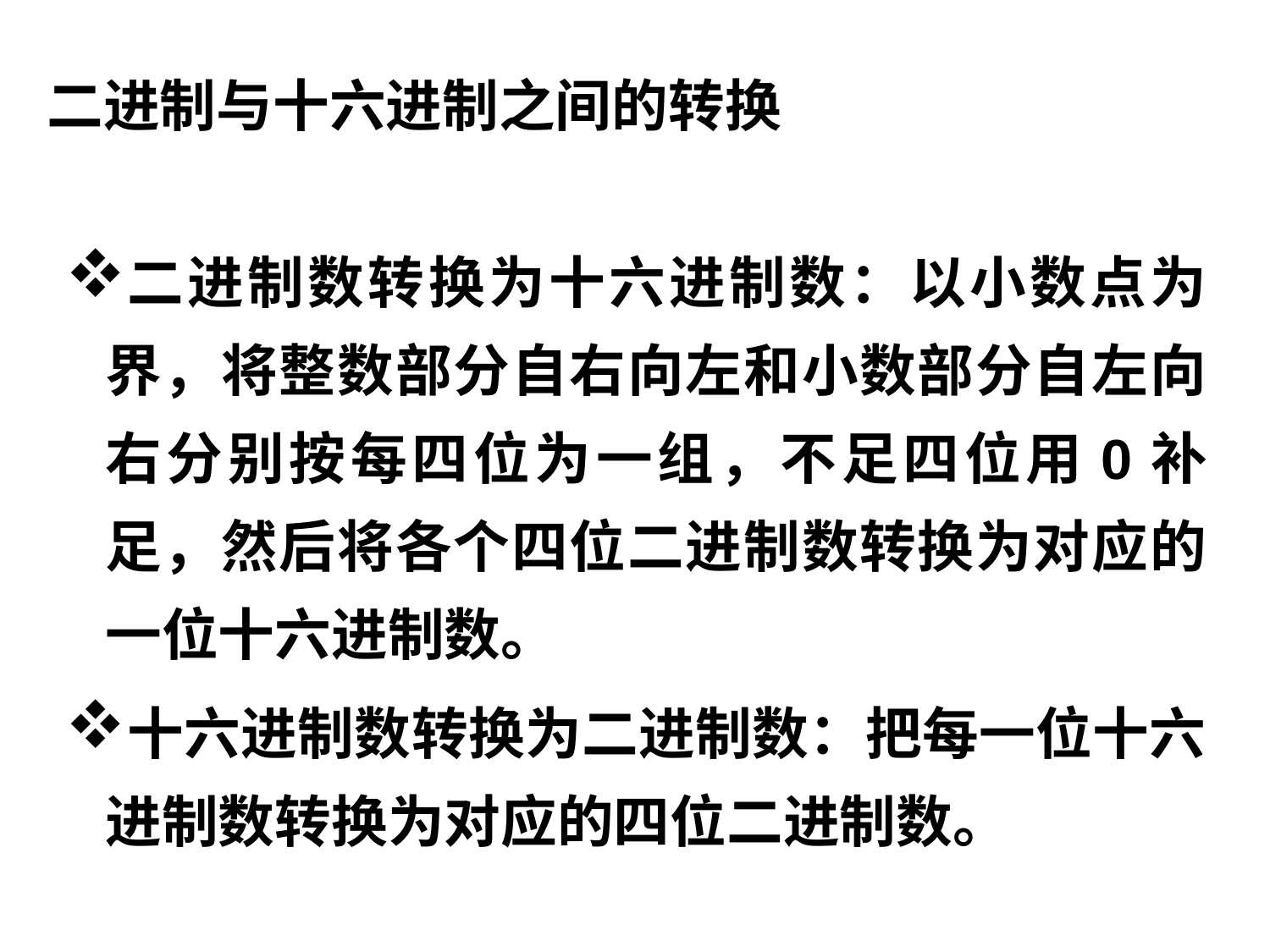

# 二进制与十六进制之间的转换

二进制数转换为十六进制数：以小数点为界，将整数部分自右向左和小数部分自左向右分别按每四位为一组，不足四位用0补足，然后将各个四位二进制数转换为对应的一位十六进制数。
十六进制数转换为二进制数：把每一位十六进制数转换为对应的四位二进制数。